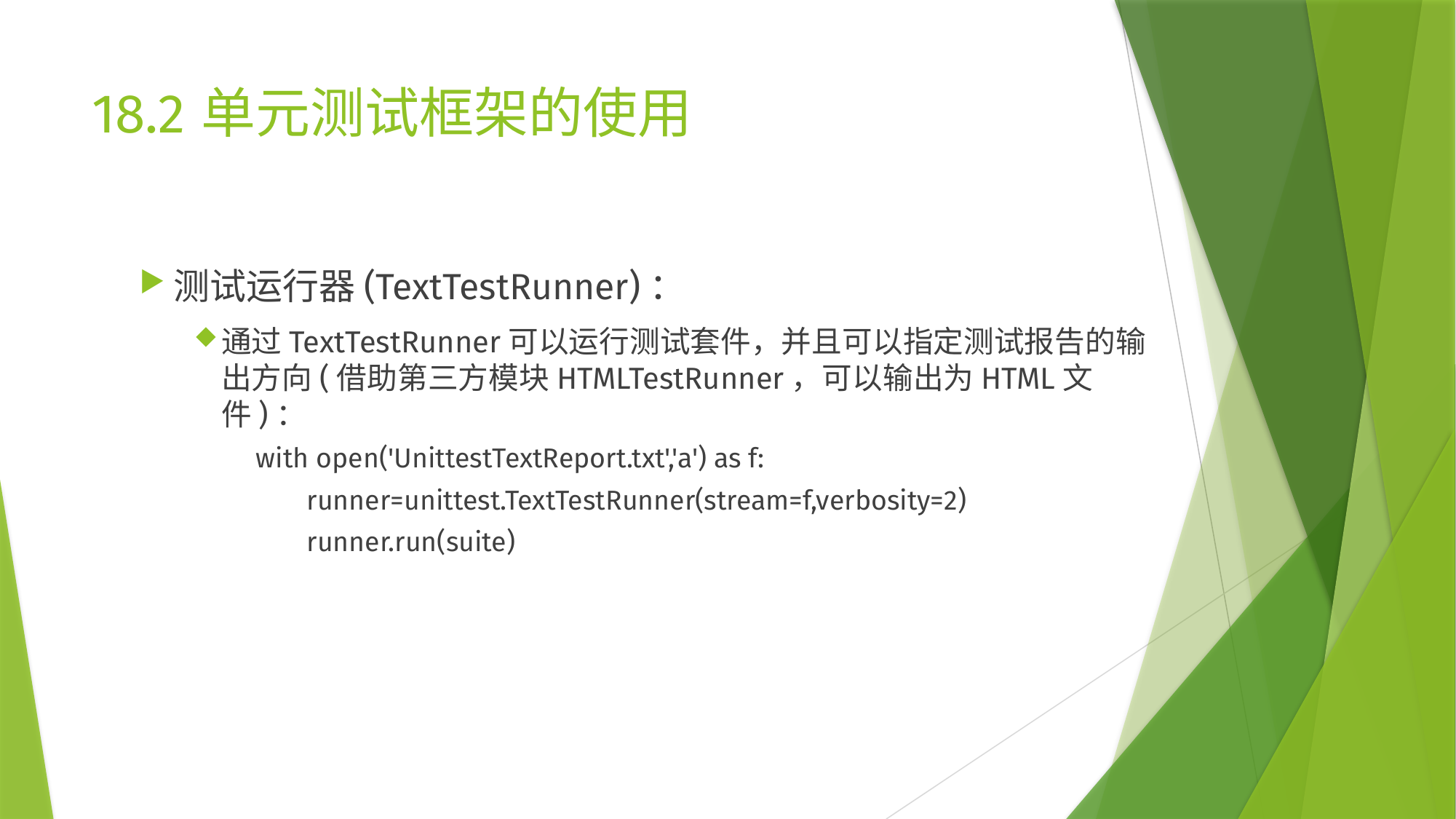

# 18.2	单元测试框架的使用
测试运行器(TextTestRunner)：
通过TextTestRunner可以运行测试套件，并且可以指定测试报告的输出方向(借助第三方模块HTMLTestRunner，可以输出为HTML文件)：
 with open('UnittestTextReport.txt','a') as f:
        runner=unittest.TextTestRunner(stream=f,verbosity=2)
        runner.run(suite)